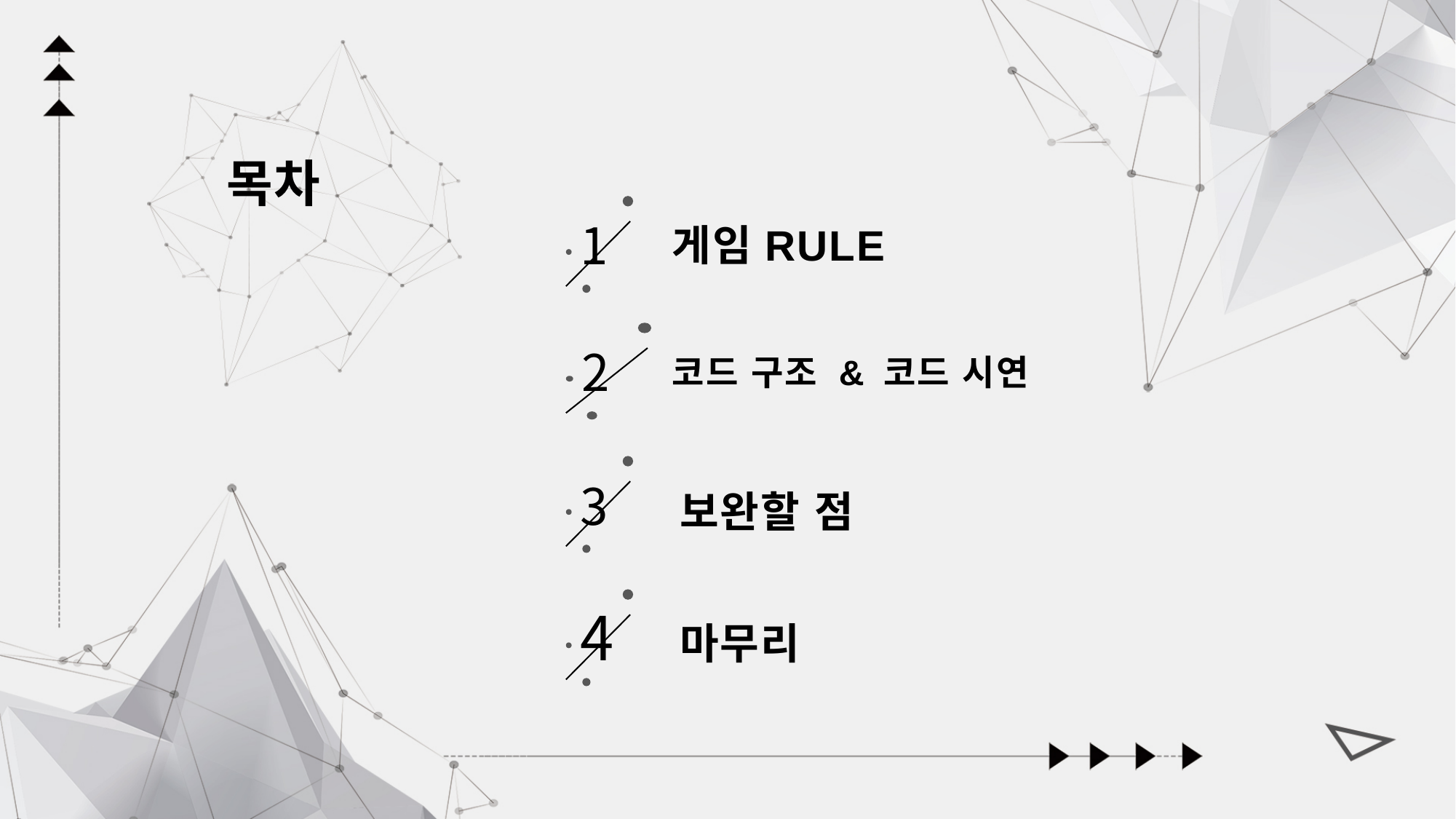

목차

1
게임RULE

2

코드 구조 & 코드 시연

3

보완할 점

4

마무리